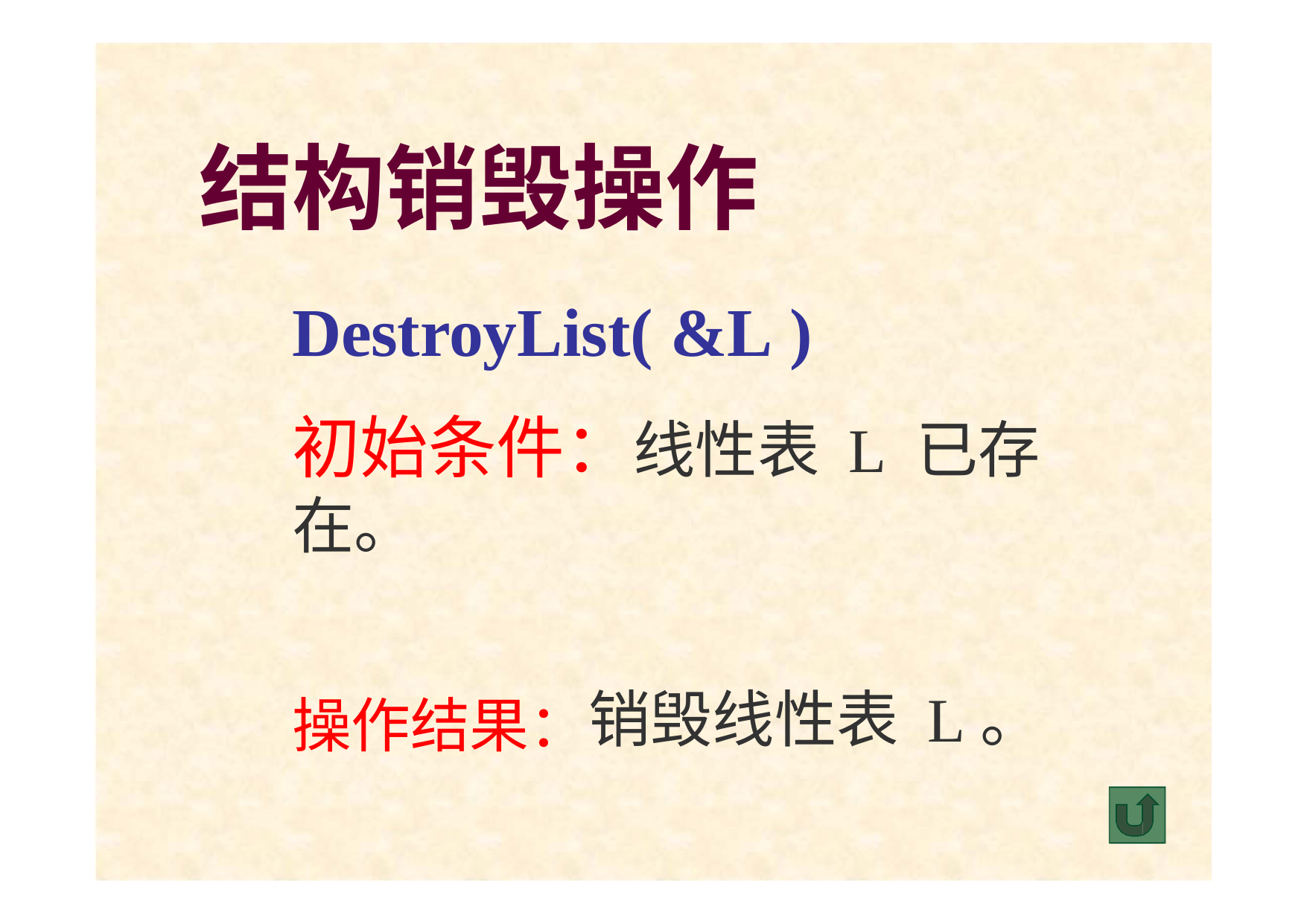

# 结构销毁操作
DestroyList( &L )
初始条件：线性表 L 已存在。

操作结果：销毁线性表 L。